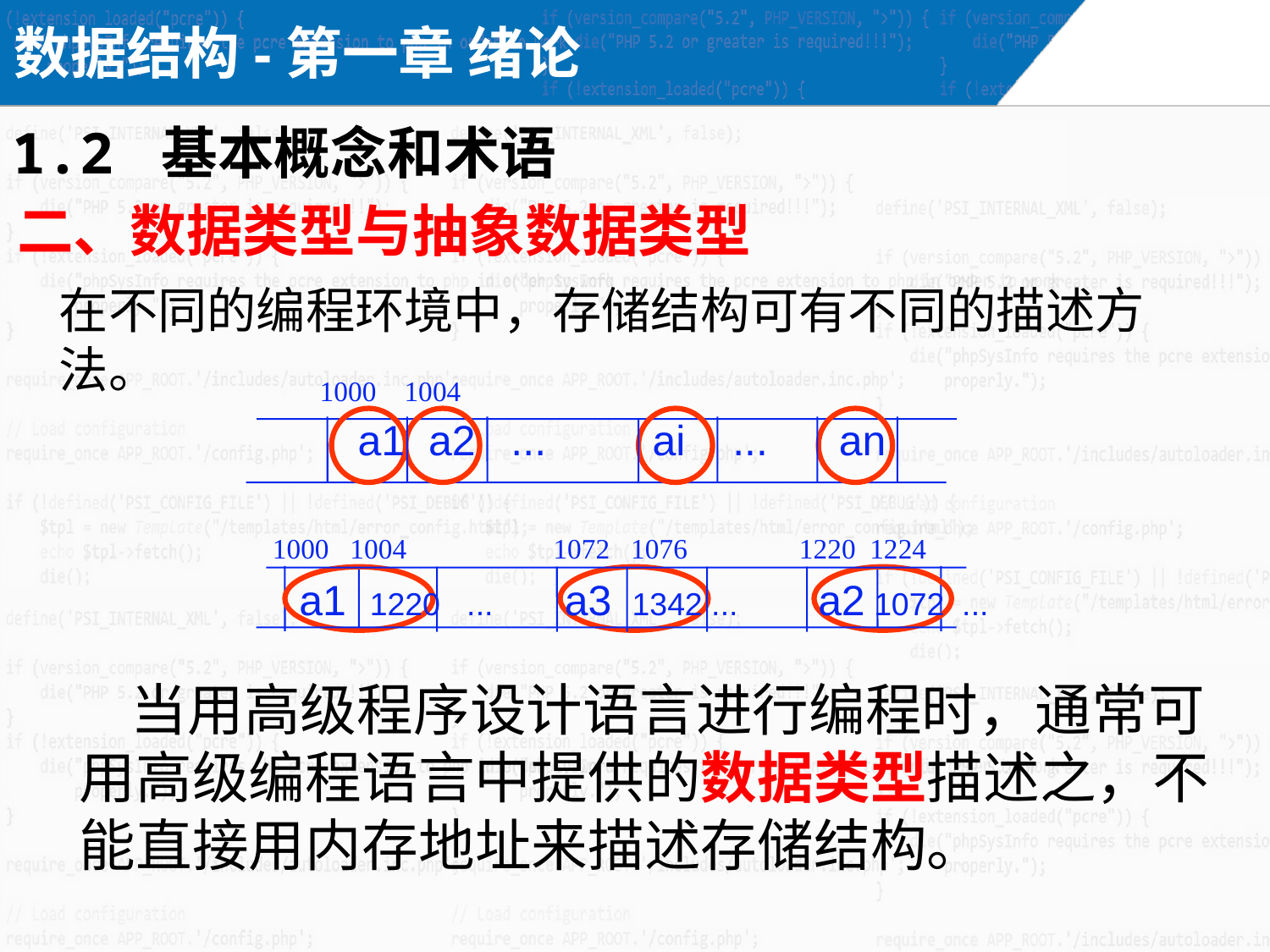

数据结构-第一章 绪论
1.2 基本概念和术语
二、数据类型与抽象数据类型

在不同的编程环境中，存储结构可有不同的描述方法。
1000    1004
a1  a2   ...         ai    ...      an

 1000   1004                     1072   1076                1220  1224

a1  1220   ...        a3  1342 ...         a2 1072  ...

   当用高级程序设计语言进行编程时，通常可用高级编程语言中提供的数据类型描述之，不能直接用内存地址来描述存储结构。